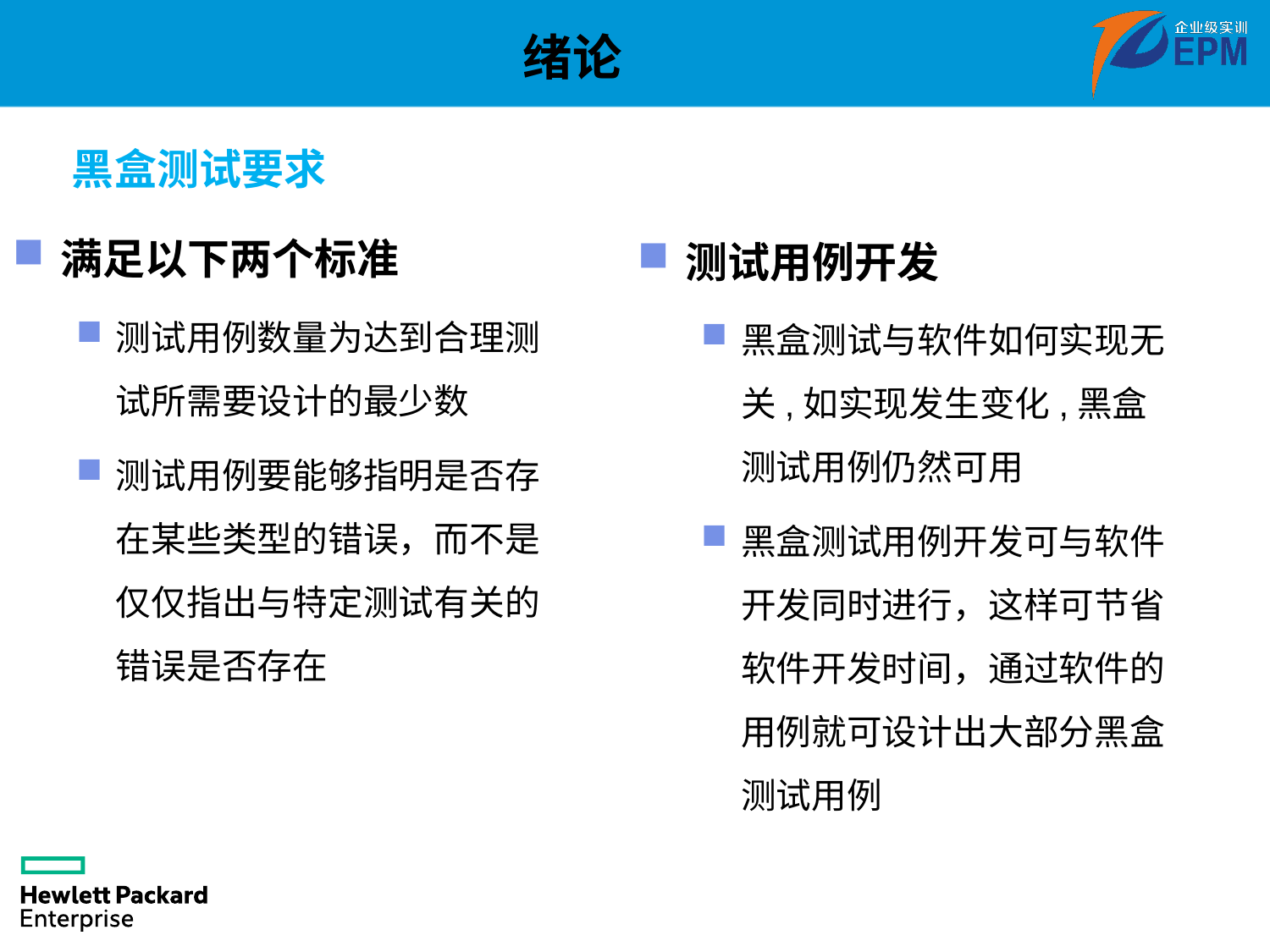

绪论
黑盒测试要求
满足以下两个标准
测试用例数量为达到合理测试所需要设计的最少数
测试用例要能够指明是否存在某些类型的错误，而不是仅仅指出与特定测试有关的错误是否存在
测试用例开发
黑盒测试与软件如何实现无关,如实现发生变化,黑盒测试用例仍然可用
黑盒测试用例开发可与软件开发同时进行，这样可节省软件开发时间，通过软件的用例就可设计出大部分黑盒测试用例